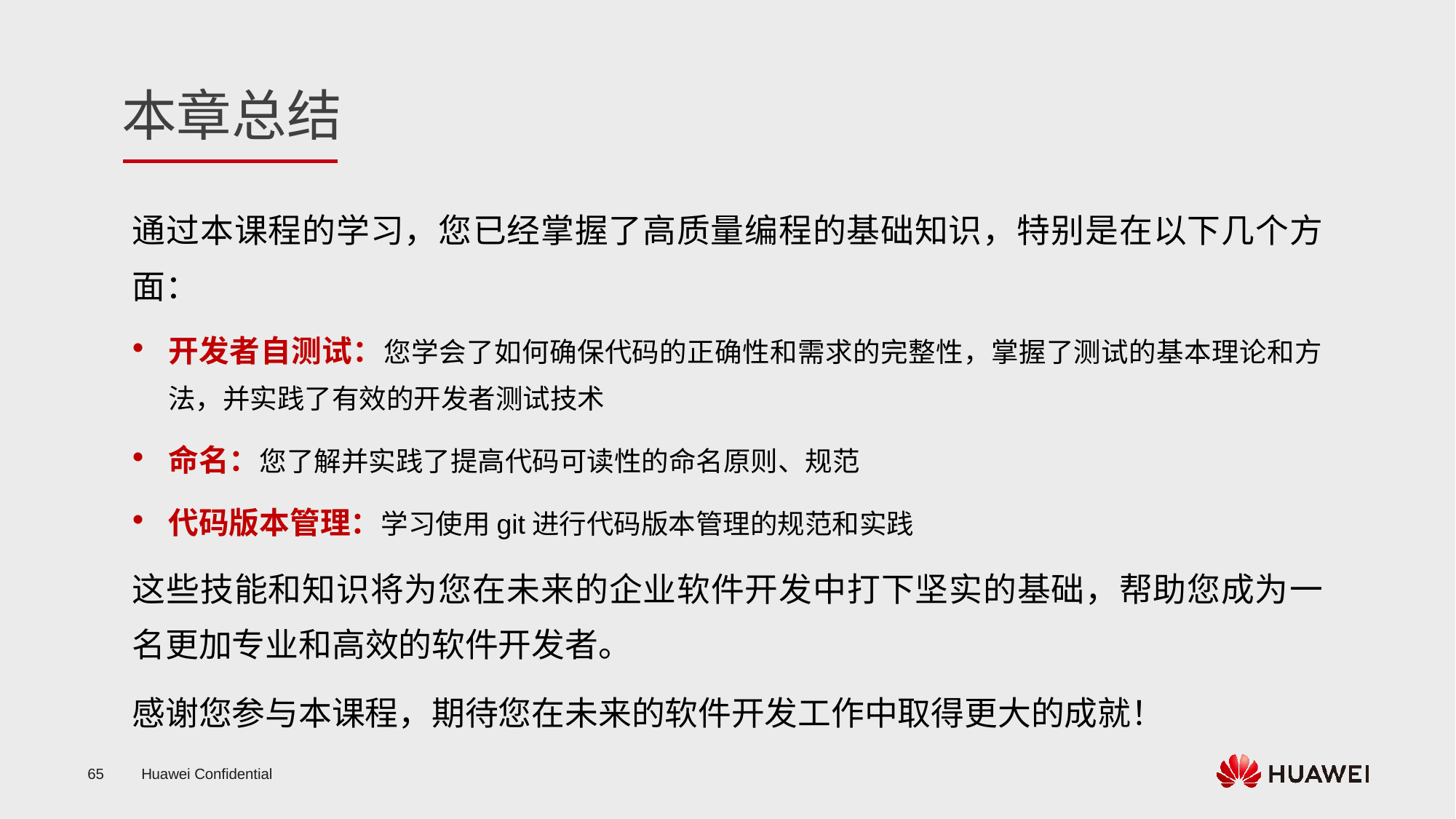

通过本课程的学习，您已经掌握了高质量编程的基础知识，特别是在以下几个方面：
开发者自测试：您学会了如何确保代码的正确性和需求的完整性，掌握了测试的基本理论和方法，并实践了有效的开发者测试技术
命名：您了解并实践了提高代码可读性的命名原则、规范
代码版本管理：学习使用git进行代码版本管理的规范和实践
这些技能和知识将为您在未来的企业软件开发中打下坚实的基础，帮助您成为一名更加专业和高效的软件开发者。
感谢您参与本课程，期待您在未来的软件开发工作中取得更大的成就！